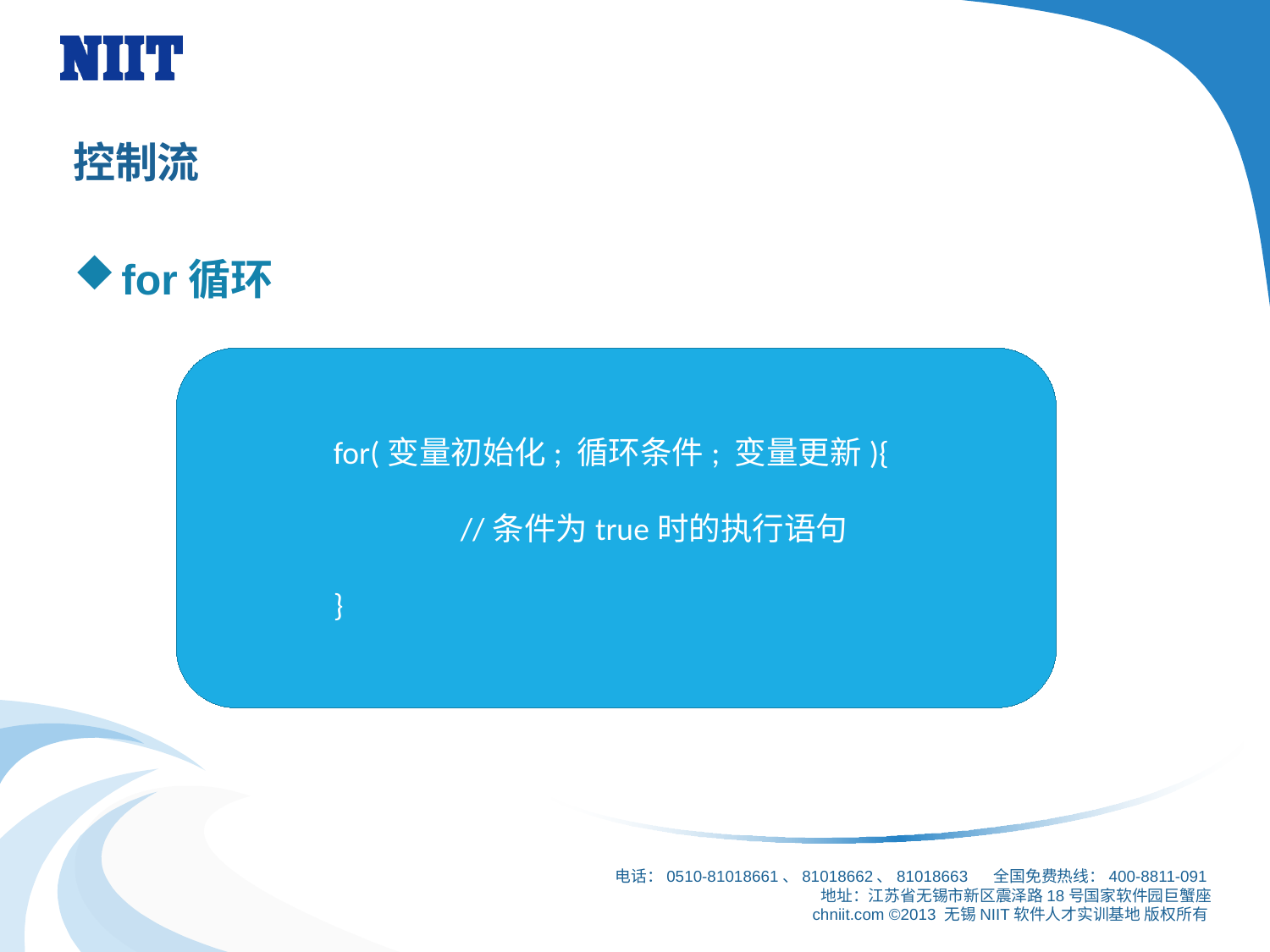

# 控制流
for循环
for(变量初始化; 循环条件; 变量更新){

	//条件为true时的执行语句

}